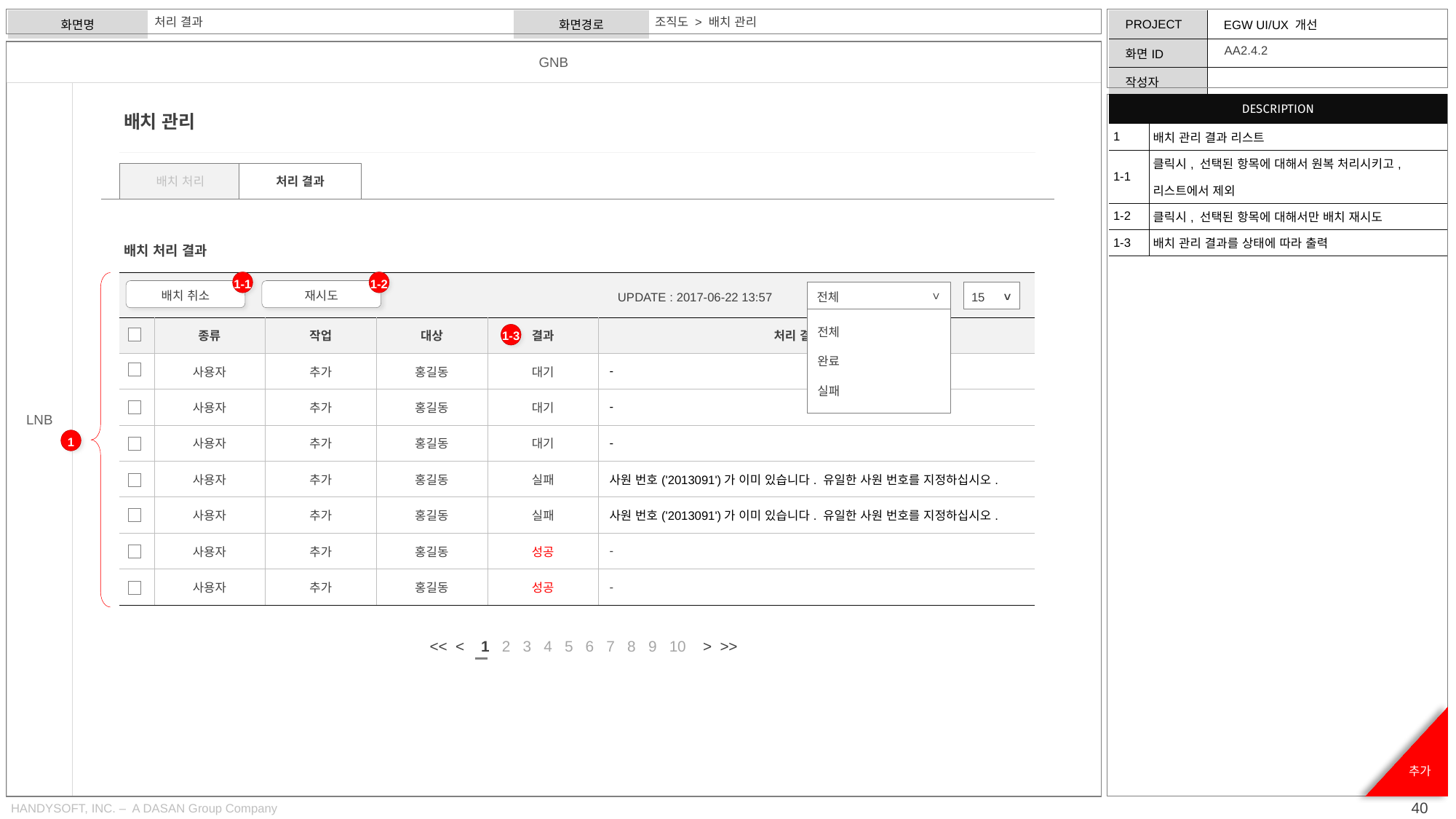

처리 결과
조직도 > 배치 관리
AA2.4.2
| DESCRIPTION |  |
| --- | --- |
| 1 | 배치 관리 결과 리스트 |
| 1-1 | 클릭시, 선택된 항목에 대해서 원복 처리시키고, 리스트에서 제외 |
| 1-2 | 클릭시, 선택된 항목에 대해서만 배치 재시도 |
| 1-3 | 배치 관리 결과를 상태에 따라 출력 |
배치 관리
배치 처리
처리 결과
배치 처리 결과
1-1
1-2
|  |  |  |  |  |  |
| --- | --- | --- | --- | --- | --- |
|  | 종류 | 작업 | 대상 | 결과 | 처리 결과 메시지 |
|  | 사용자 | 추가 | 홍길동 | 대기 | - |
|  | 사용자 | 추가 | 홍길동 | 대기 | - |
|  | 사용자 | 추가 | 홍길동 | 대기 | - |
|  | 사용자 | 추가 | 홍길동 | 실패 | 사원 번호('2013091')가 이미 있습니다. 유일한 사원 번호를 지정하십시오. |
|  | 사용자 | 추가 | 홍길동 | 실패 | 사원 번호('2013091')가 이미 있습니다. 유일한 사원 번호를 지정하십시오. |
|  | 사용자 | 추가 | 홍길동 | 성공 | - |
|  | 사용자 | 추가 | 홍길동 | 성공 | - |

배치 취소
재시도
 전체
>
UPDATE : 2017-06-22 13:57
 전체
 완료
 실패
 15
>
1-3

1

 <<  <    1   2   3   4   5   6   7   8   9   10    >  >>
추가